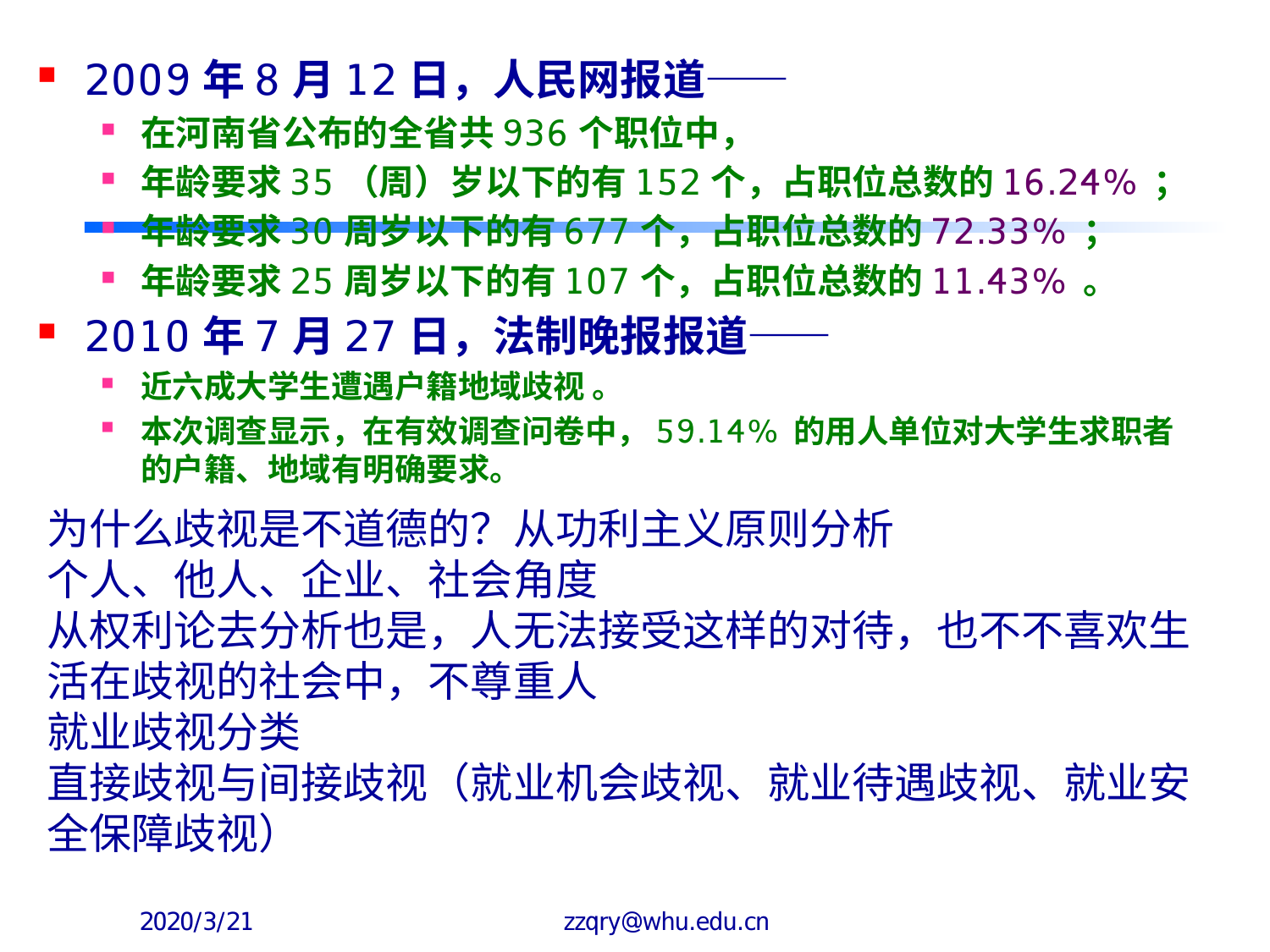

2009年8月12日，人民网报道——
在河南省公布的全省共936个职位中，
年龄要求35（周）岁以下的有152个，占职位总数的16.24%；
年龄要求30周岁以下的有677个，占职位总数的72.33%；
年龄要求25周岁以下的有107个，占职位总数的11.43%。
2010年7月27日，法制晚报报道——
近六成大学生遭遇户籍地域歧视 。
本次调查显示，在有效调查问卷中，59.14%的用人单位对大学生求职者的户籍、地域有明确要求。
为什么歧视是不道德的？从功利主义原则分析
个人、他人、企业、社会角度
从权利论去分析也是，人无法接受这样的对待，也不不喜欢生活在歧视的社会中，不尊重人
就业歧视分类
直接歧视与间接歧视（就业机会歧视、就业待遇歧视、就业安全保障歧视）
2020/3/21
zzqry@whu.edu.cn